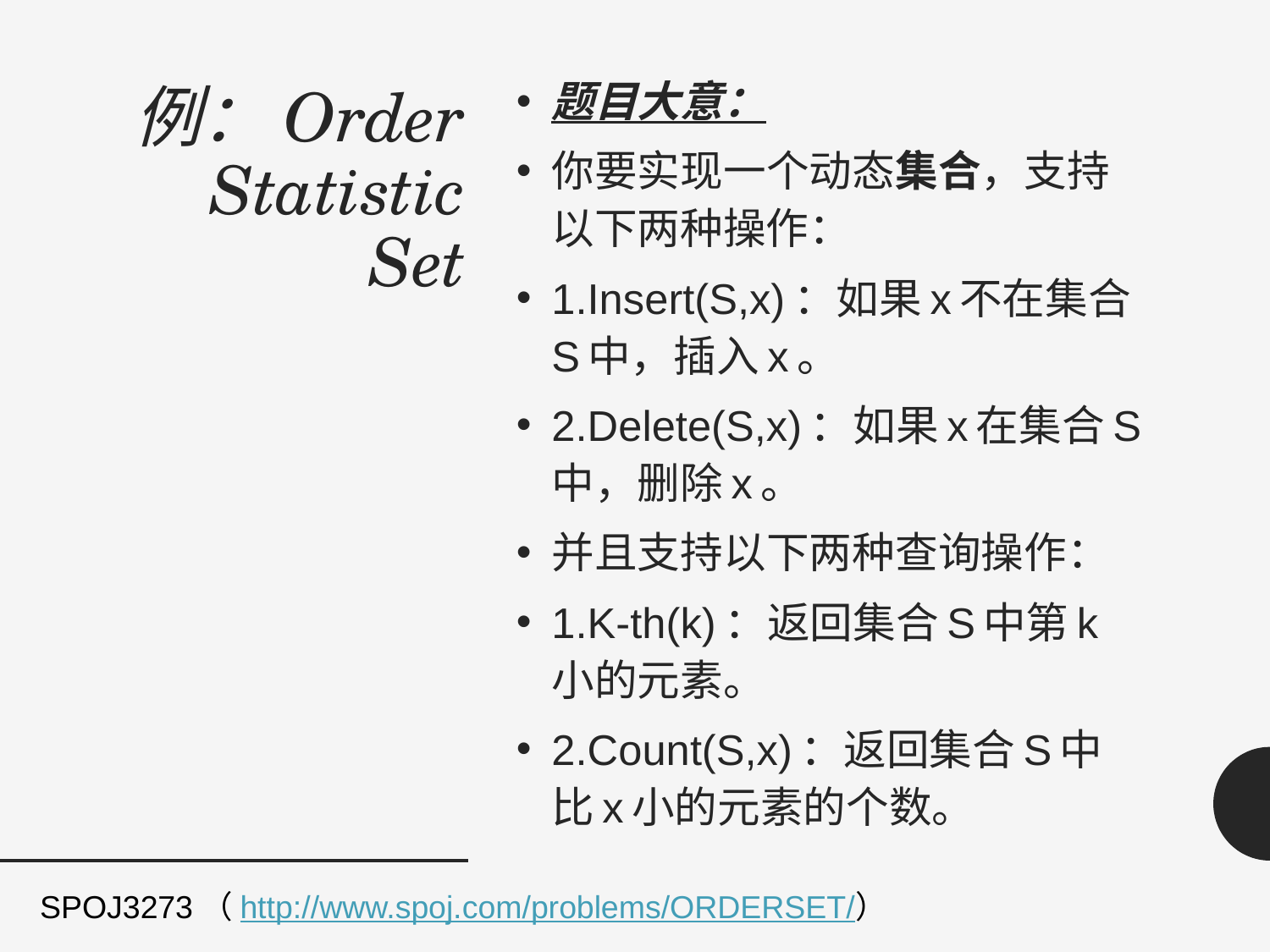

题目大意：
你要实现一个动态集合，支持以下两种操作：
1.Insert(S,x)：如果x不在集合S中，插入x。
2.Delete(S,x)：如果x在集合S中，删除x。
并且支持以下两种查询操作：
1.K-th(k)：返回集合S中第k小的元素。
2.Count(S,x)：返回集合S中比x小的元素的个数。

# 例：Order Statistic Set
SPOJ3273（http://www.spoj.com/problems/ORDERSET/）